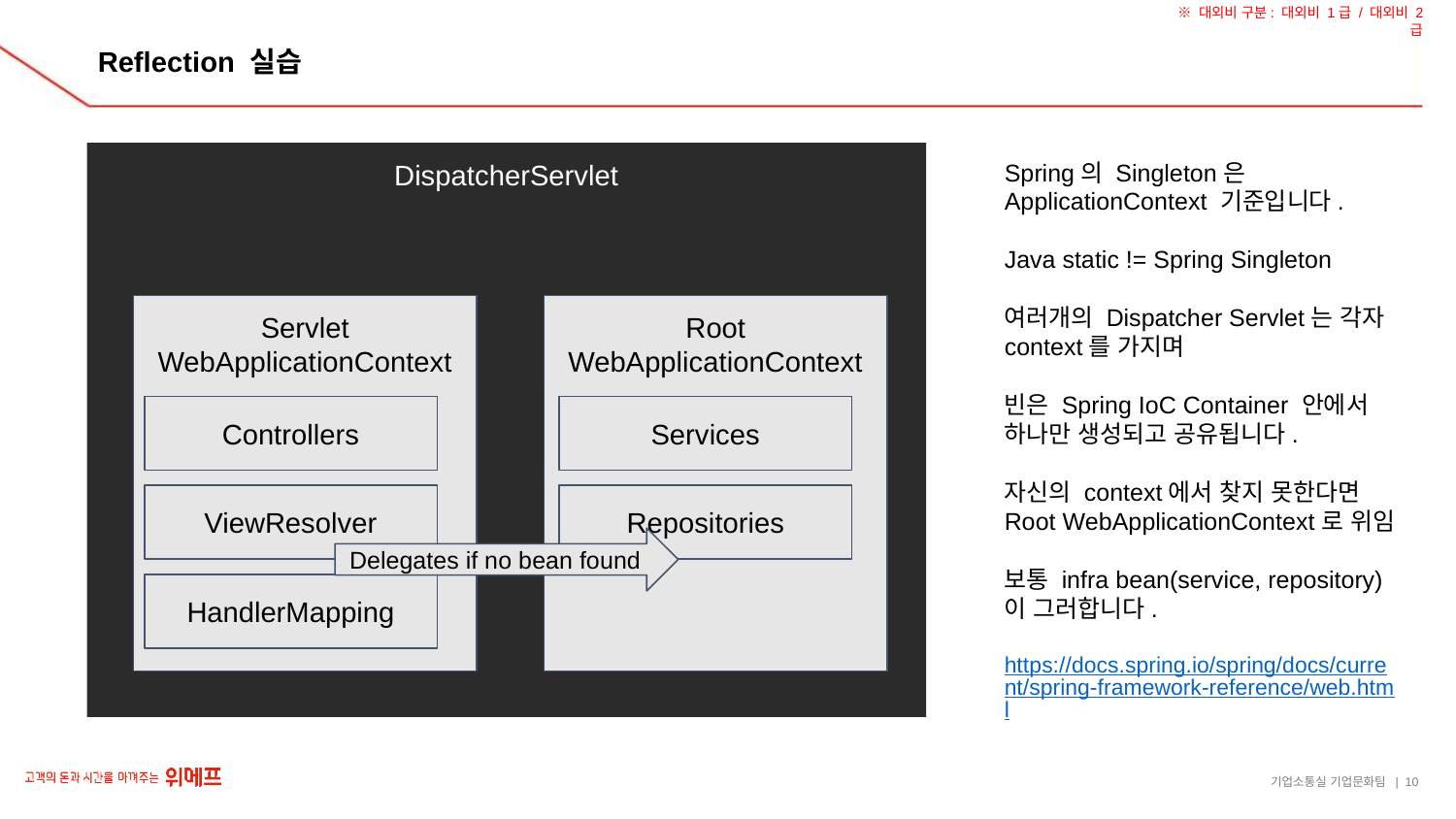

# Reflection 실습
DispatcherServlet
Spring의 Singleton은
ApplicationContext 기준입니다.

Java static != Spring Singleton

여러개의 Dispatcher Servlet는 각자 context를 가지며

빈은 Spring IoC Container 안에서 하나만 생성되고 공유됩니다.

자신의 context에서 찾지 못한다면
Root WebApplicationContext로 위임

보통 infra bean(service, repository)이 그러합니다.

https://docs.spring.io/spring/docs/current/spring-framework-reference/web.html
Servlet WebApplicationContext
Root WebApplicationContext
Controllers
Services
ViewResolver
Repositories
Delegates if no bean found
HandlerMapping